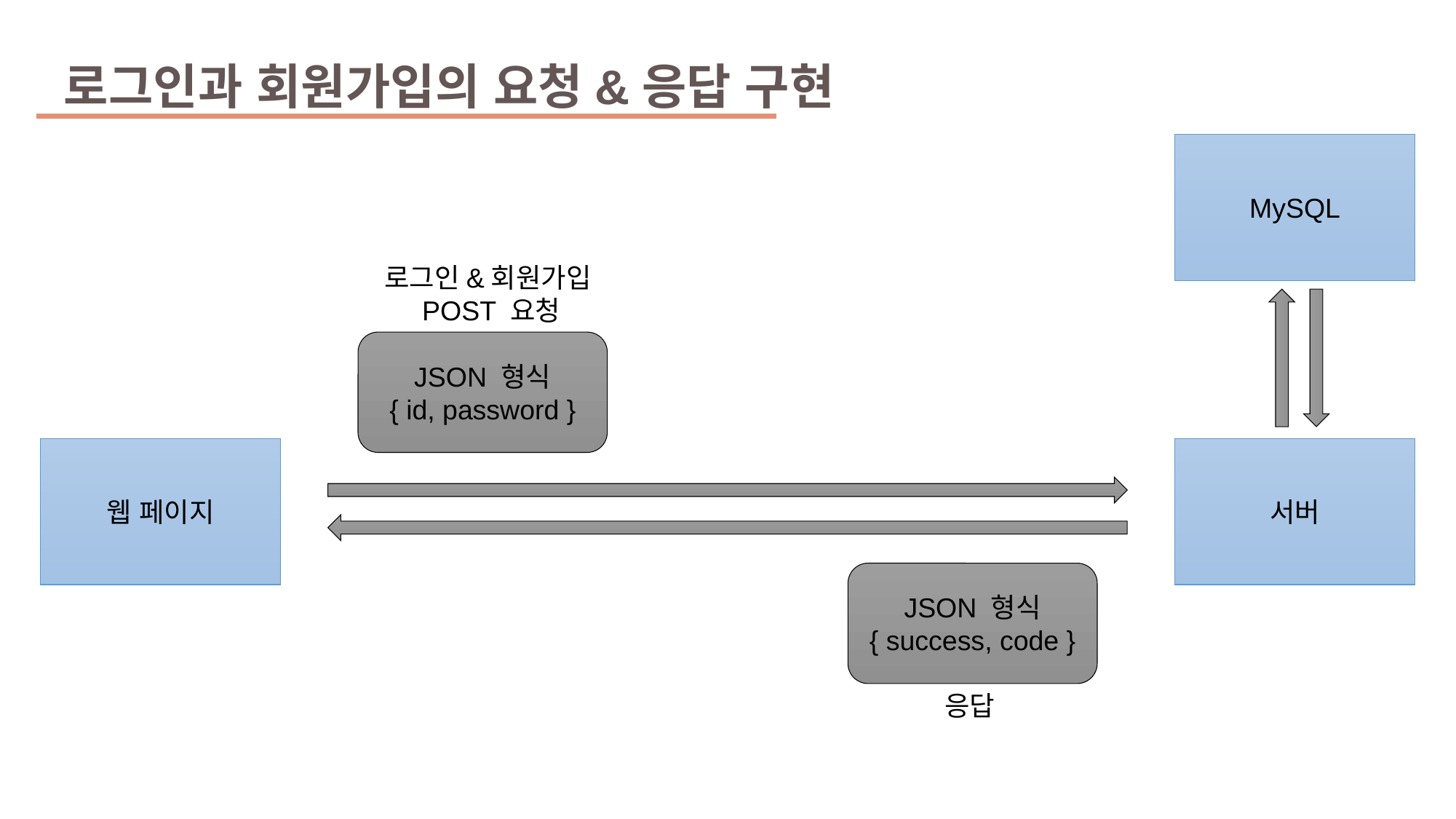

로그인과 회원가입의 요청&응답 구현
MySQL

로그인&회원가입POST 요청
JSON 형식
{ id, password }

웹 페이지
서버

JSON 형식
{ success, code }
응답